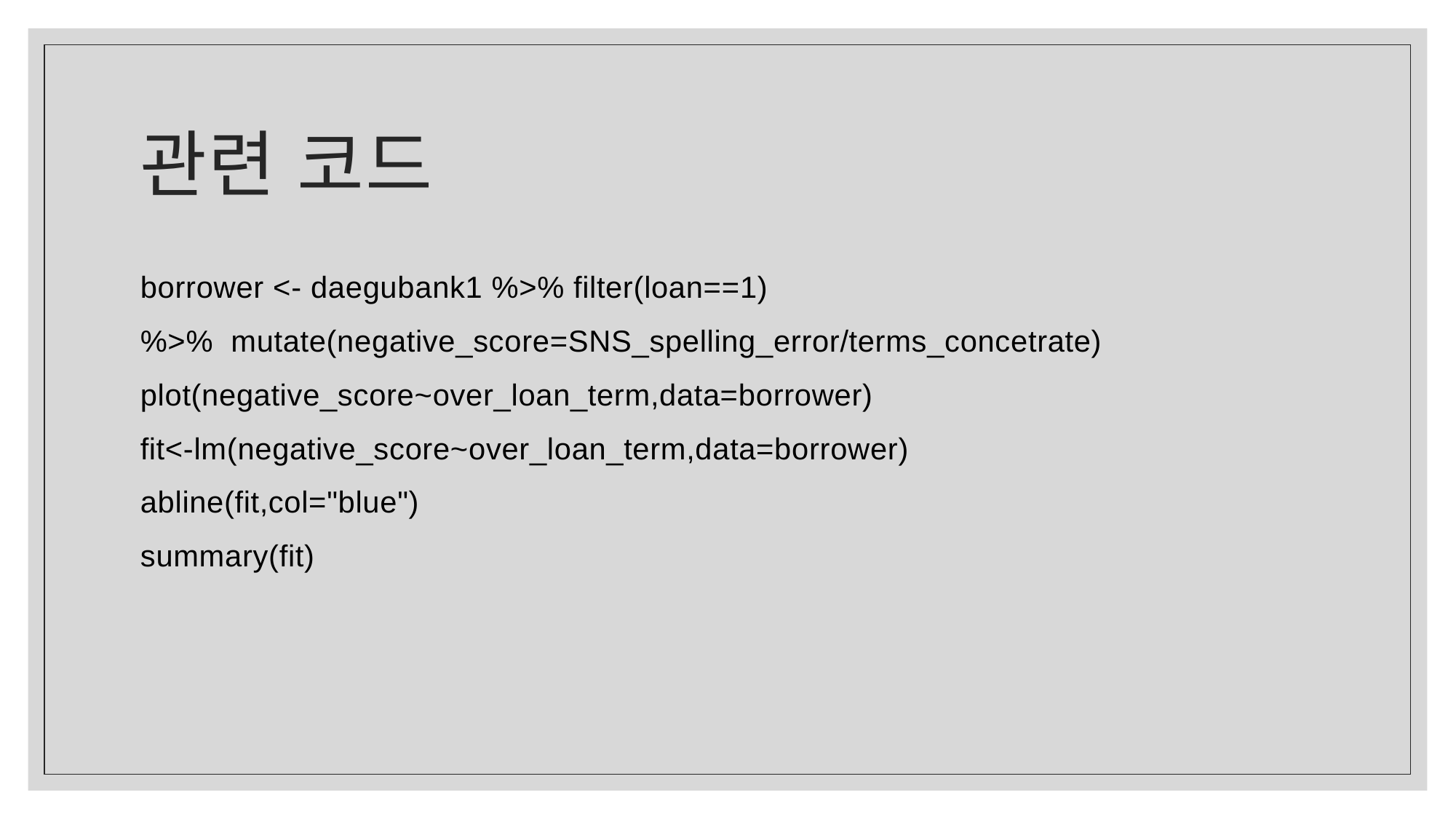

# 관련 코드
borrower <- daegubank1 %>% filter(loan==1)
%>%  mutate(negative_score=SNS_spelling_error/terms_concetrate)
plot(negative_score~over_loan_term,data=borrower)
fit<-lm(negative_score~over_loan_term,data=borrower)
abline(fit,col="blue")
summary(fit)